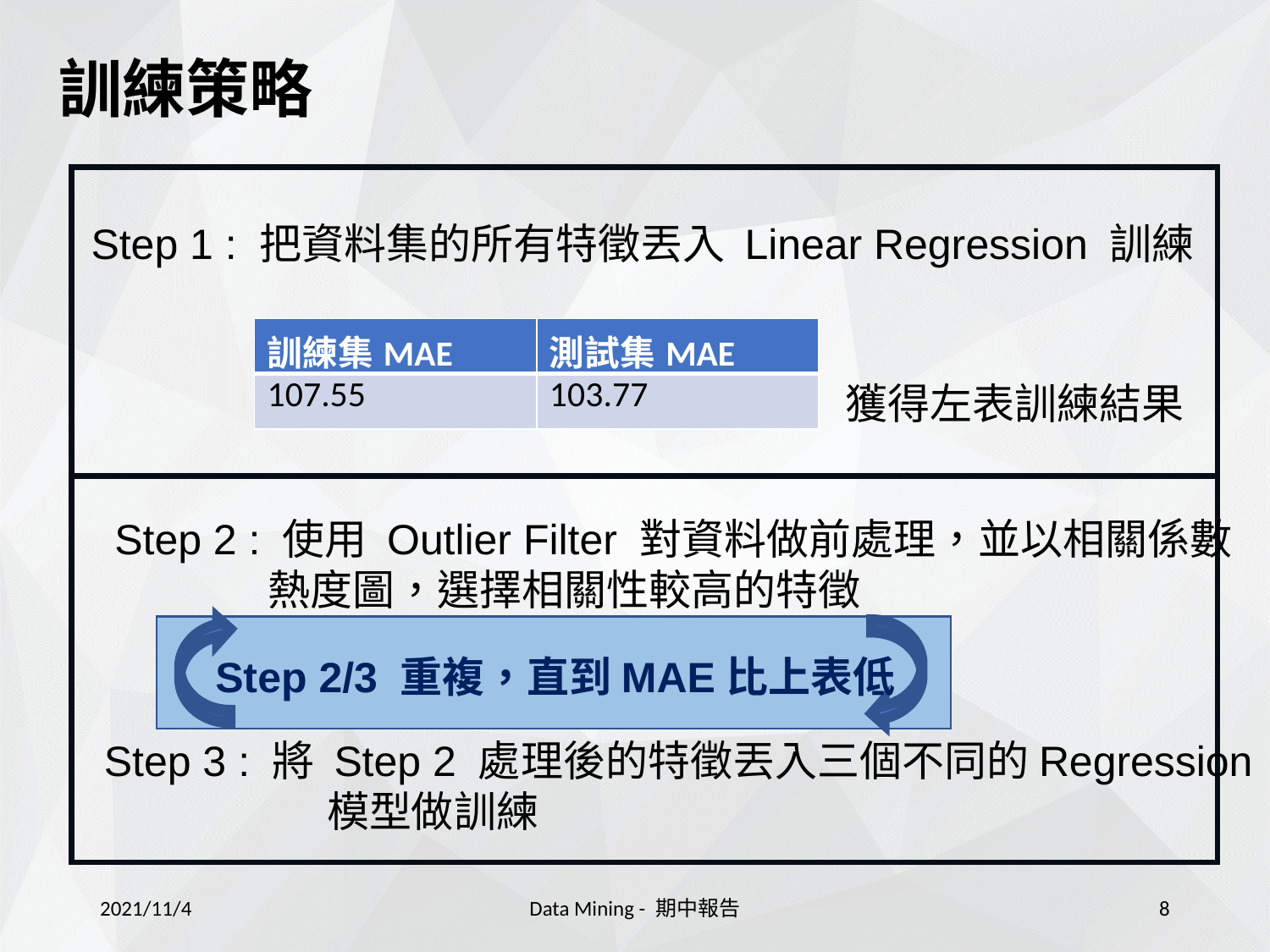

訓練策略

Step 1 : 把資料集的所有特徵丟入 Linear Regression 訓練

| 訓練集MAE | 測試集MAE |
| --- | --- |
| 107.55 | 103.77 |
獲得左表訓練結果

Step 2 : 使用 Outlier Filter 對資料做前處理，並以相關係數
               熱度圖，選擇相關性較高的特徵

Step 2/3 重複，直到MAE比上表低

Step 3 : 將 Step 2 處理後的特徵丟入三個不同的Regression
	         模型做訓練
2021/11/4
Data Mining - 期中報告
8